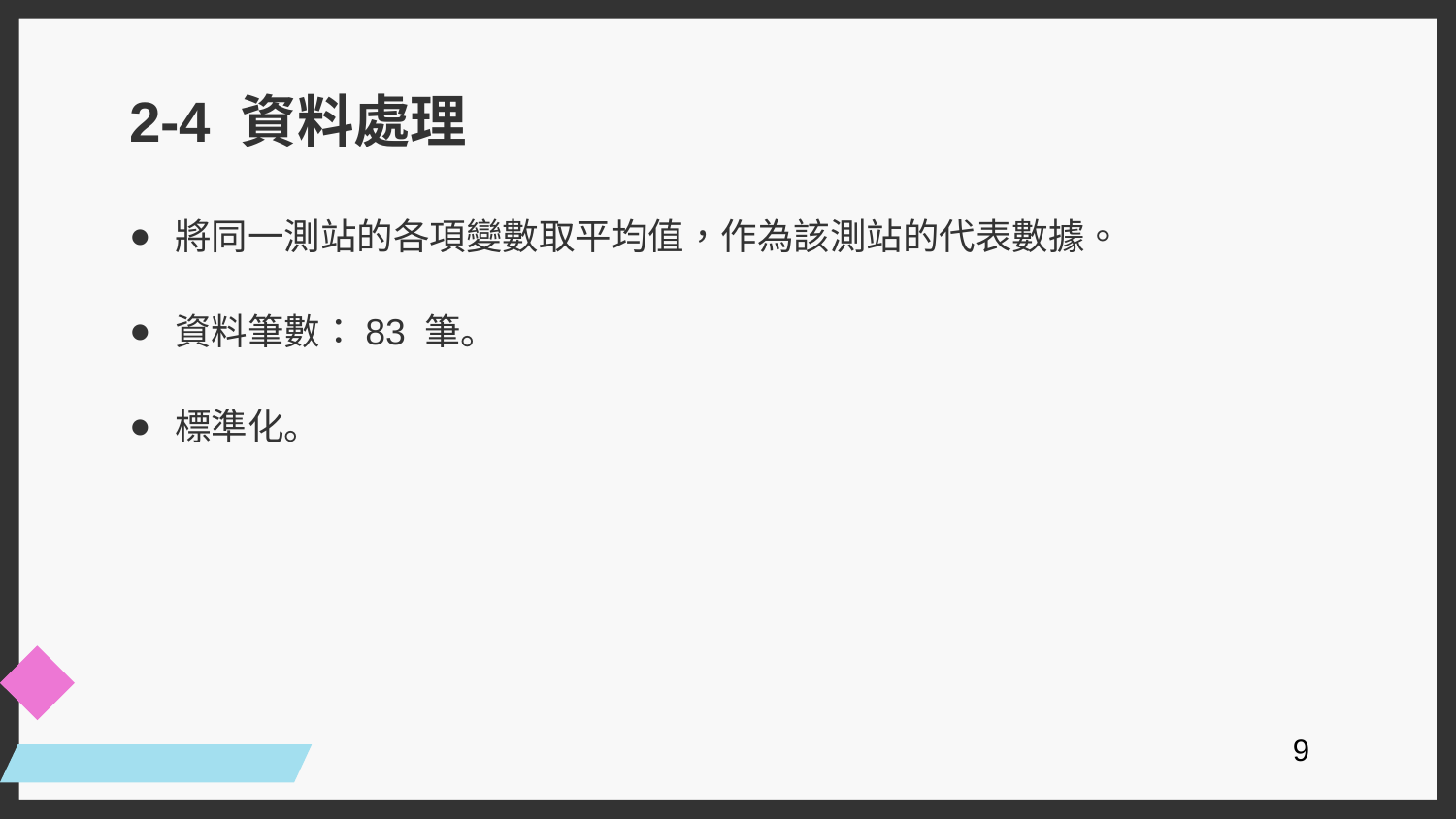

# 2-4 資料處理
將同一測站的各項變數取平均值，作為該測站的代表數據。
資料筆數：83 筆。
標準化。